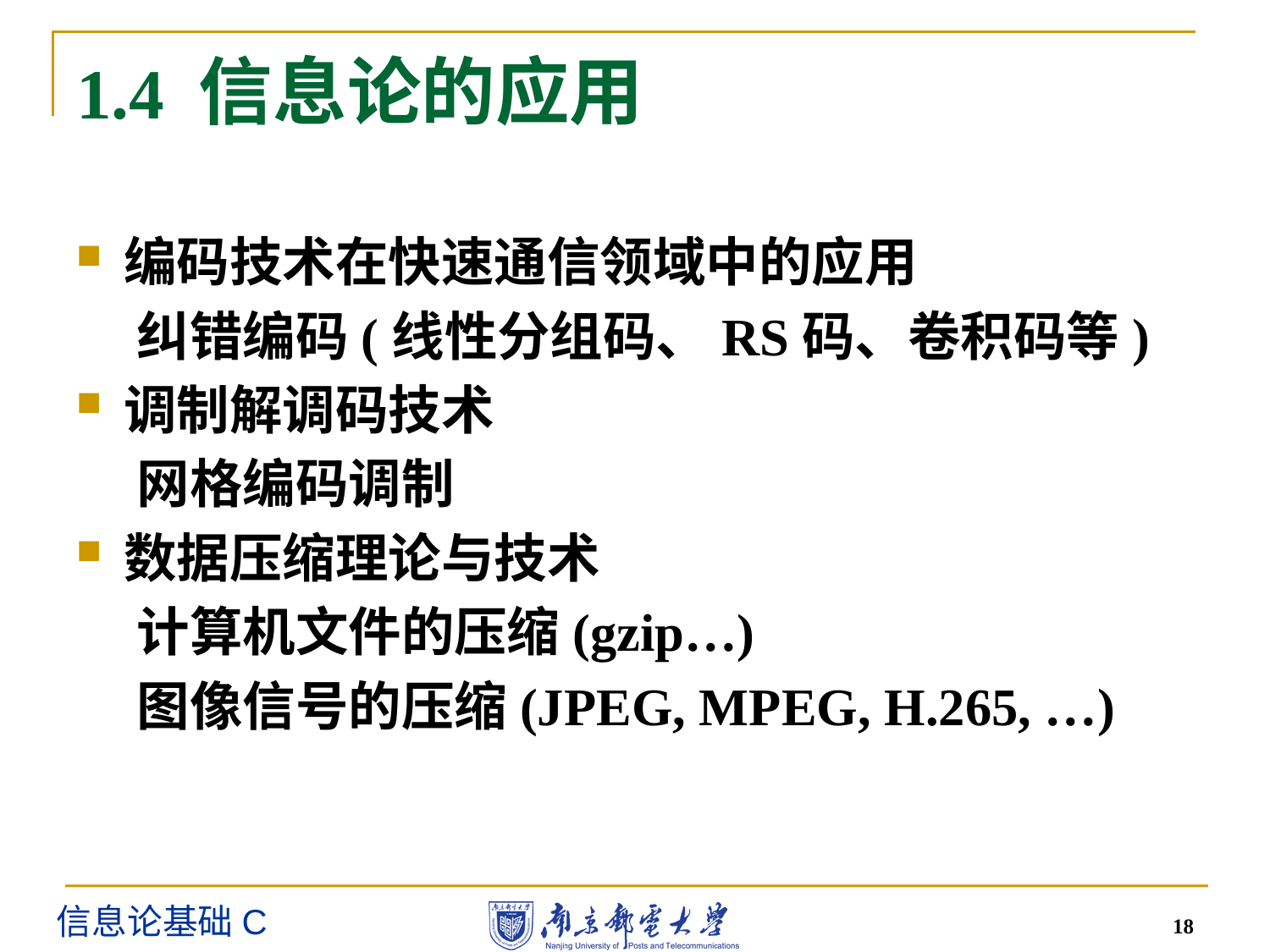

1.4 信息论的应用
编码技术在快速通信领域中的应用
    纠错编码(线性分组码、RS码、卷积码等)
调制解调码技术
    网格编码调制
数据压缩理论与技术
    计算机文件的压缩(gzip…)
    图像信号的压缩(JPEG, MPEG, H.265, …)

18